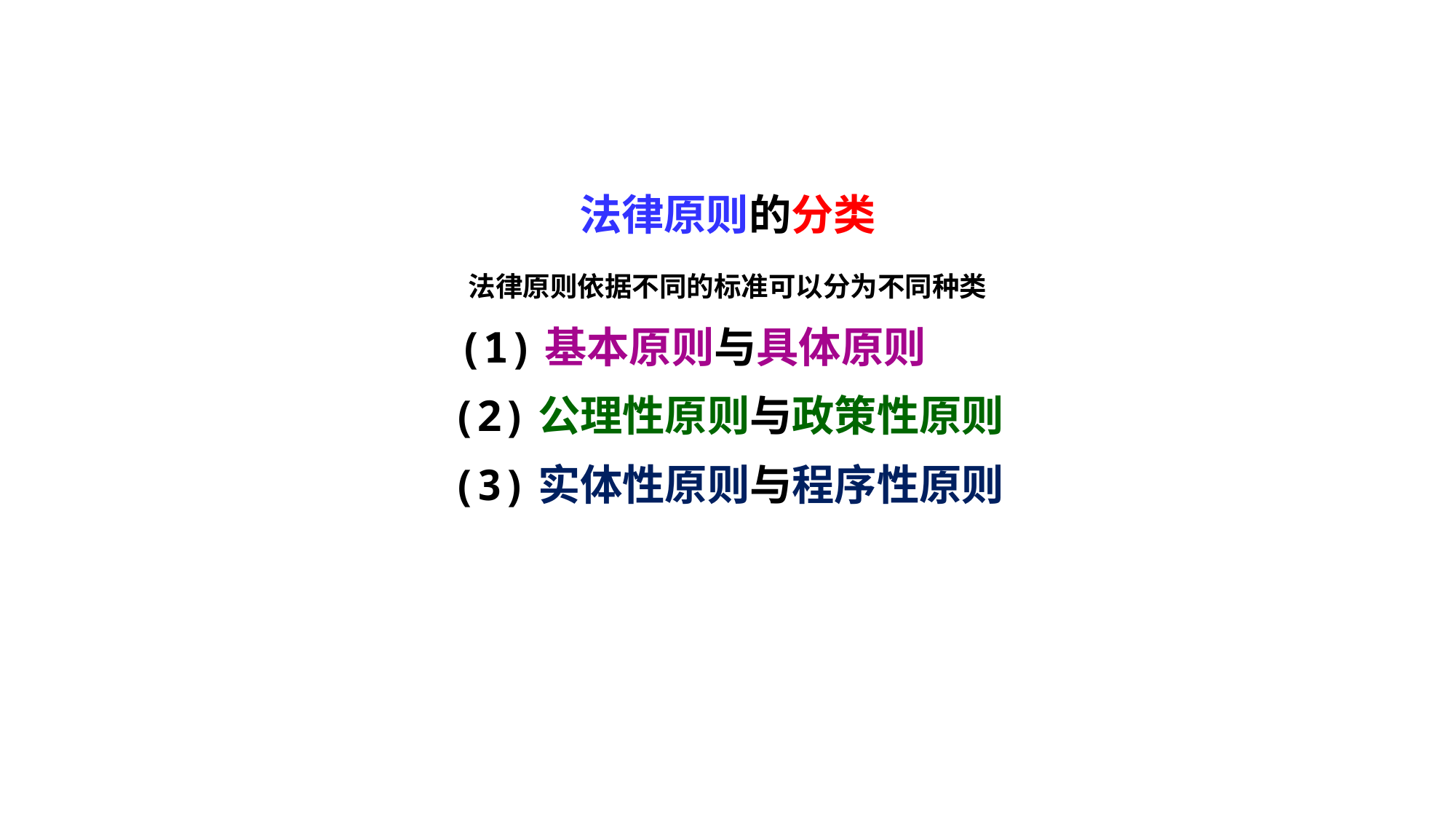

法律原则的分类

法律原则依据不同的标准可以分为不同种类
				(1)基本原则与具体原则
(2)公理性原则与政策性原则
(3)实体性原则与程序性原则